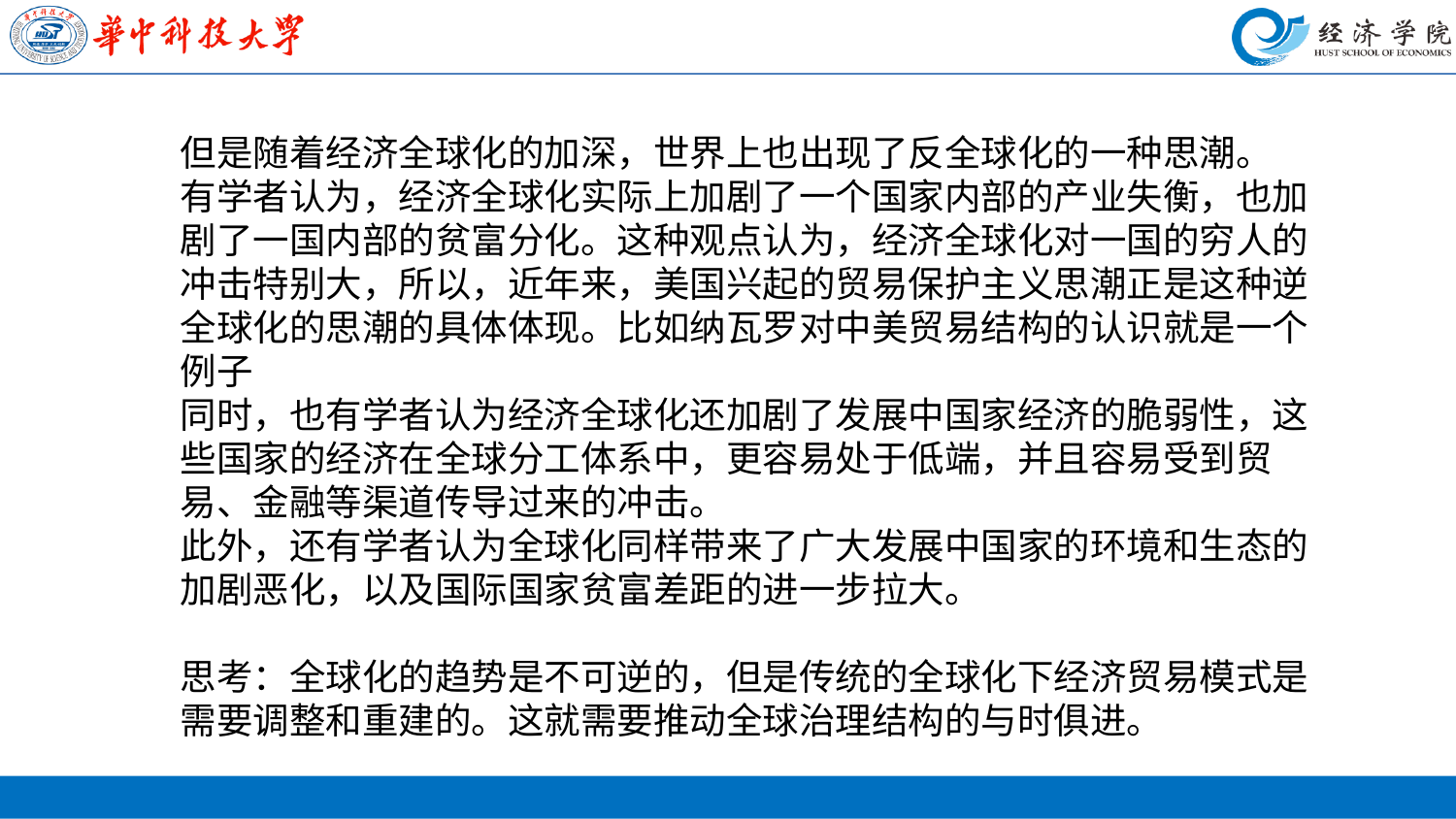

但是随着经济全球化的加深，世界上也出现了反全球化的一种思潮。
有学者认为，经济全球化实际上加剧了一个国家内部的产业失衡，也加剧了一国内部的贫富分化。这种观点认为，经济全球化对一国的穷人的冲击特别大，所以，近年来，美国兴起的贸易保护主义思潮正是这种逆全球化的思潮的具体体现。比如纳瓦罗对中美贸易结构的认识就是一个例子
同时，也有学者认为经济全球化还加剧了发展中国家经济的脆弱性，这些国家的经济在全球分工体系中，更容易处于低端，并且容易受到贸易、金融等渠道传导过来的冲击。
此外，还有学者认为全球化同样带来了广大发展中国家的环境和生态的加剧恶化，以及国际国家贫富差距的进一步拉大。

思考：全球化的趋势是不可逆的，但是传统的全球化下经济贸易模式是需要调整和重建的。这就需要推动全球治理结构的与时俱进。